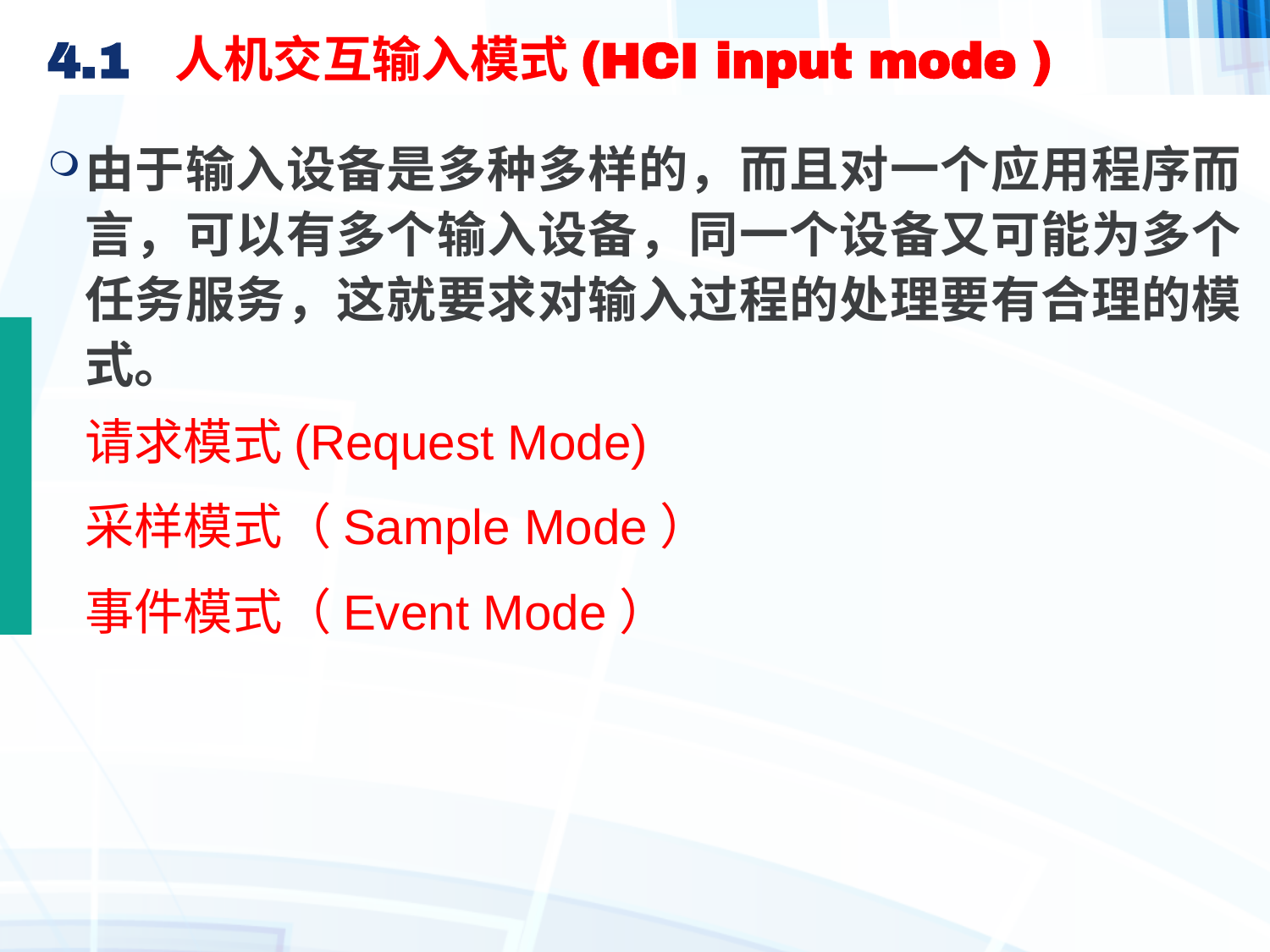

# 4.1  人机交互输入模式(HCI input mode )
由于输入设备是多种多样的，而且对一个应用程序而言，可以有多个输入设备，同一个设备又可能为多个任务服务，这就要求对输入过程的处理要有合理的模式。
请求模式(Request Mode)
采样模式（Sample Mode）
事件模式（Event Mode）